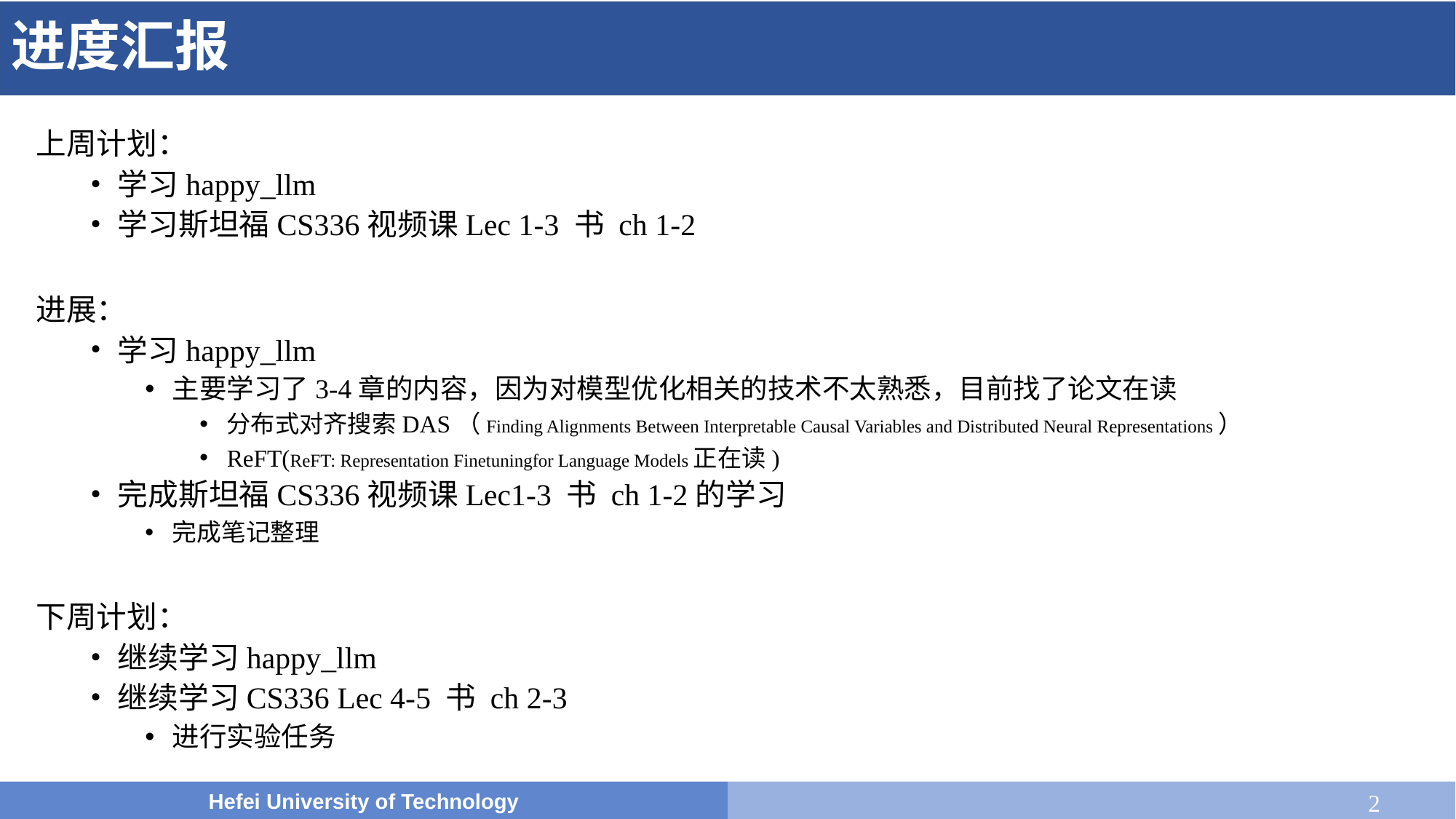

进度汇报

上周计划：
学习happy_llm
学习斯坦福CS336视频课Lec 1-3 书 ch 1-2

进展：
学习happy_llm
主要学习了3-4章的内容，因为对模型优化相关的技术不太熟悉，目前找了论文在读
分布式对齐搜索DAS（Finding Alignments Between Interpretable Causal Variables and Distributed Neural Representations）
ReFT(ReFT: Representation Finetuningfor Language Models正在读)
完成斯坦福CS336视频课Lec1-3 书 ch 1-2的学习
完成笔记整理

下周计划：
继续学习happy_llm
继续学习CS336 Lec 4-5 书 ch 2-3
进行实验任务

# 小组会汇报
2